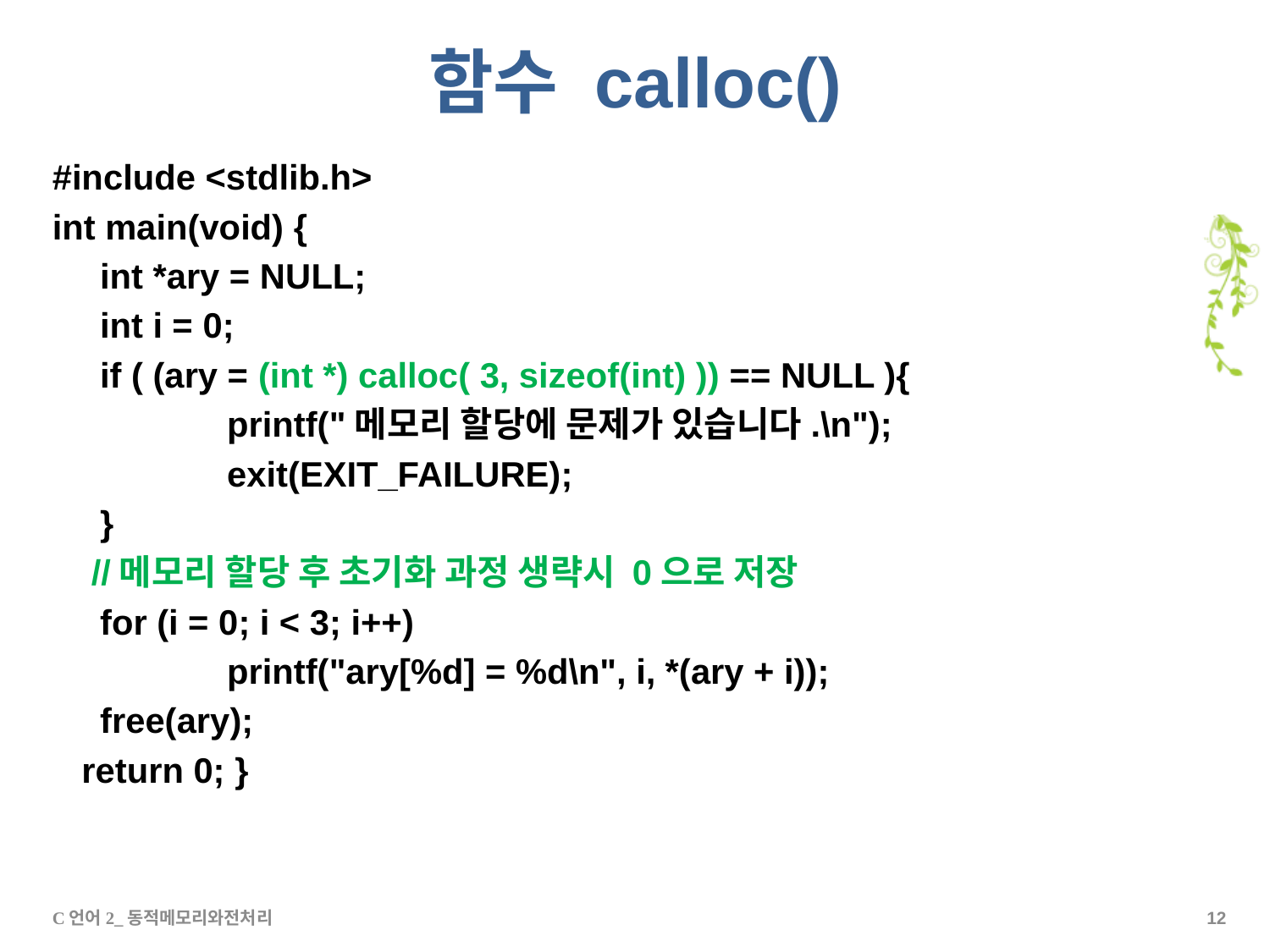

# 함수 calloc()
#include <stdlib.h>
int main(void) {
	int *ary = NULL;
	int i = 0;
	if ( (ary = (int *) calloc( 3, sizeof(int) )) == NULL ){
		printf("메모리 할당에 문제가 있습니다.\n");
		exit(EXIT_FAILURE);
	}
    //메모리 할당 후 초기화 과정 생략시 0으로 저장
	for (i = 0; i < 3; i++)
		printf("ary[%d] = %d\n", i, *(ary + i));
	free(ary);
   return 0; }
C언어2_동적메모리와전처리
12